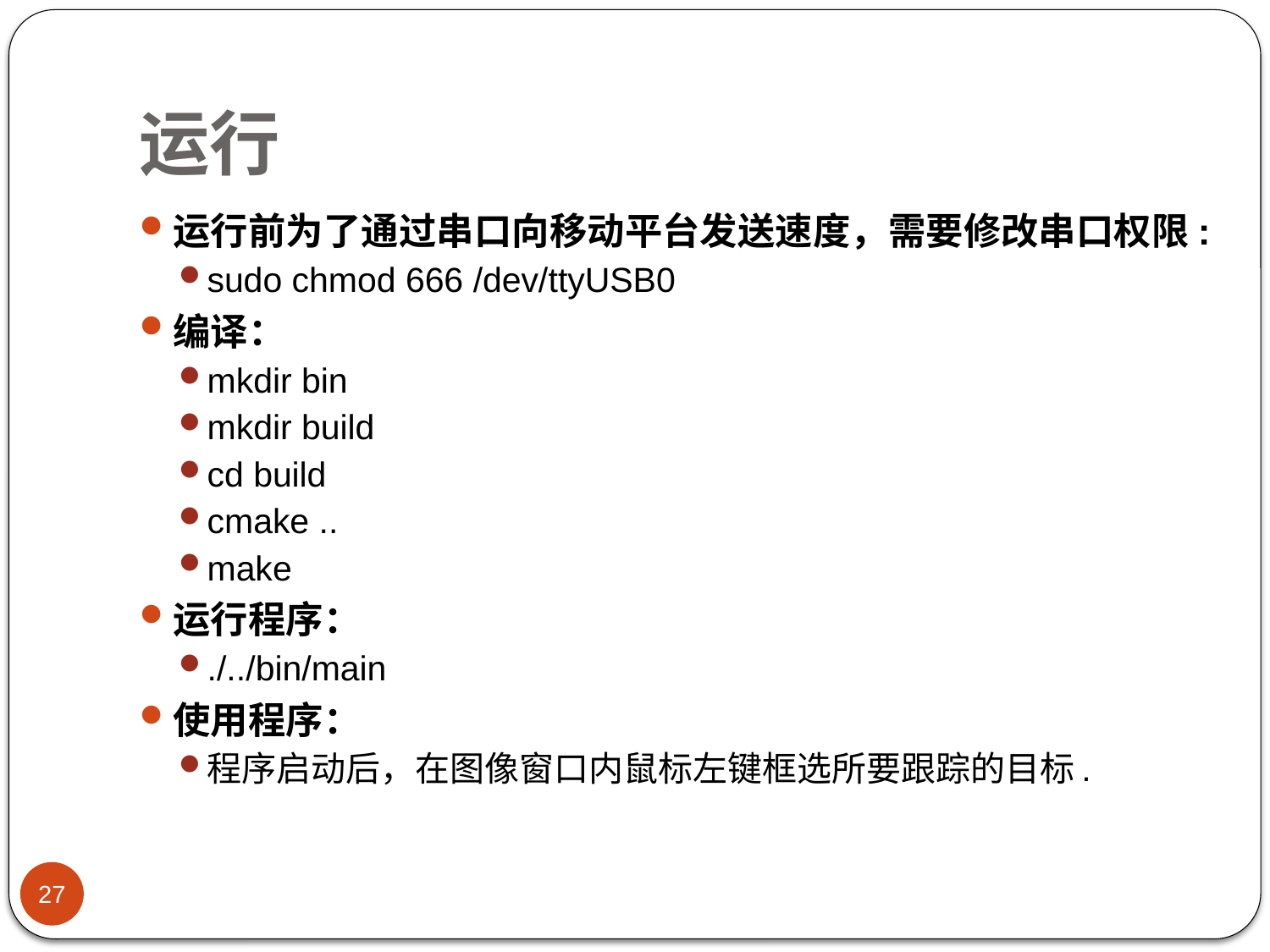

# 运行
运行前为了通过串口向移动平台发送速度，需要修改串口权限:
sudo chmod 666 /dev/ttyUSB0
编译：
mkdir bin
mkdir build
cd build
cmake ..
make
运行程序：
./../bin/main
使用程序：
程序启动后，在图像窗口内鼠标左键框选所要跟踪的目标.

27